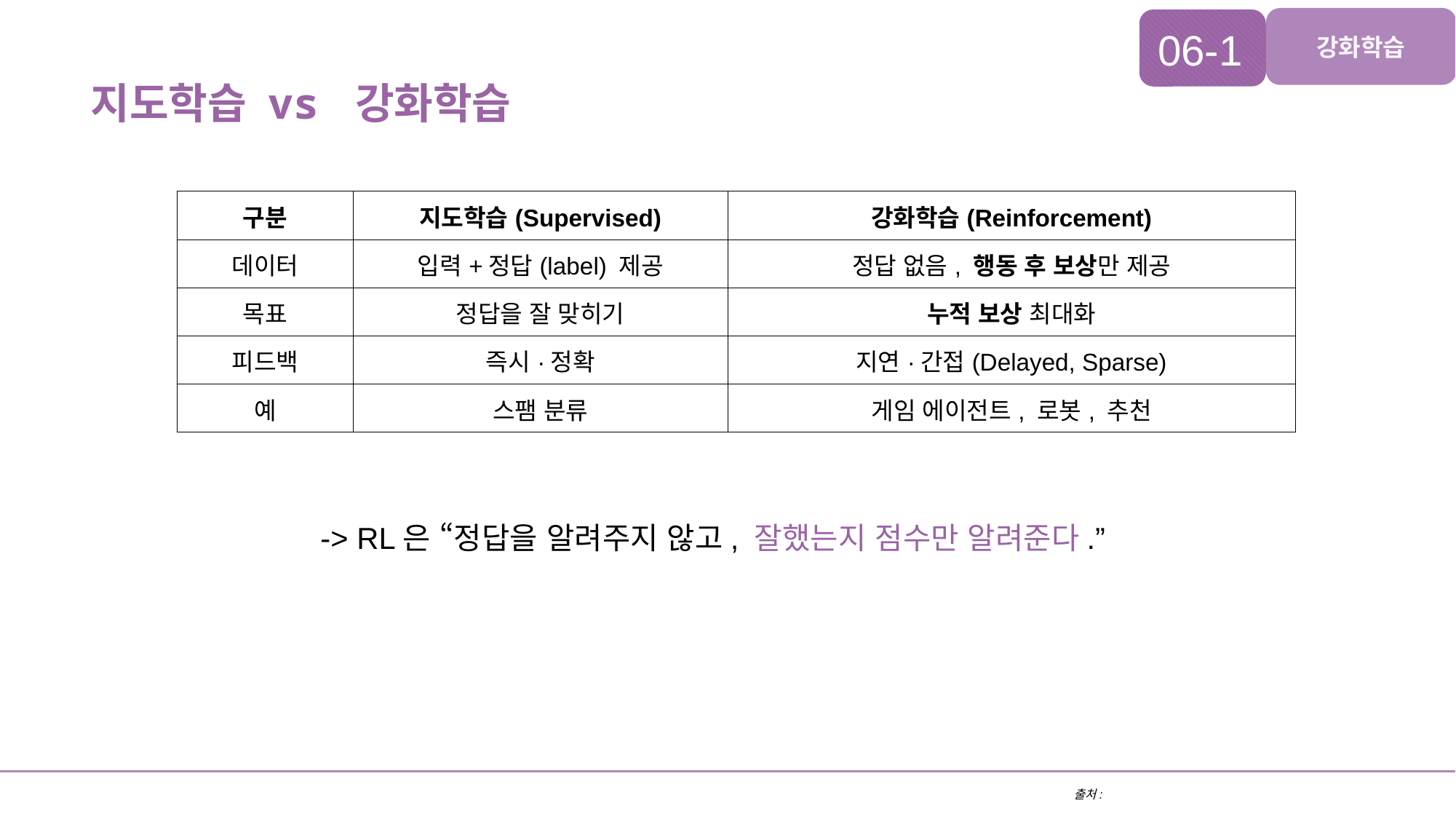

06-1
강화학습
지도학습 vs 강화학습
| 구분 | 지도학습(Supervised) | 강화학습(Reinforcement) |
| --- | --- | --- |
| 데이터 | 입력+정답(label) 제공 | 정답 없음, 행동 후 보상만 제공 |
| 목표 | 정답을 잘 맞히기 | 누적 보상 최대화 |
| 피드백 | 즉시·정확 | 지연·간접(Delayed, Sparse) |
| 예 | 스팸 분류 | 게임 에이전트, 로봇, 추천 |
-> RL은 “정답을 알려주지 않고, 잘했는지 점수만 알려준다.”
출처: